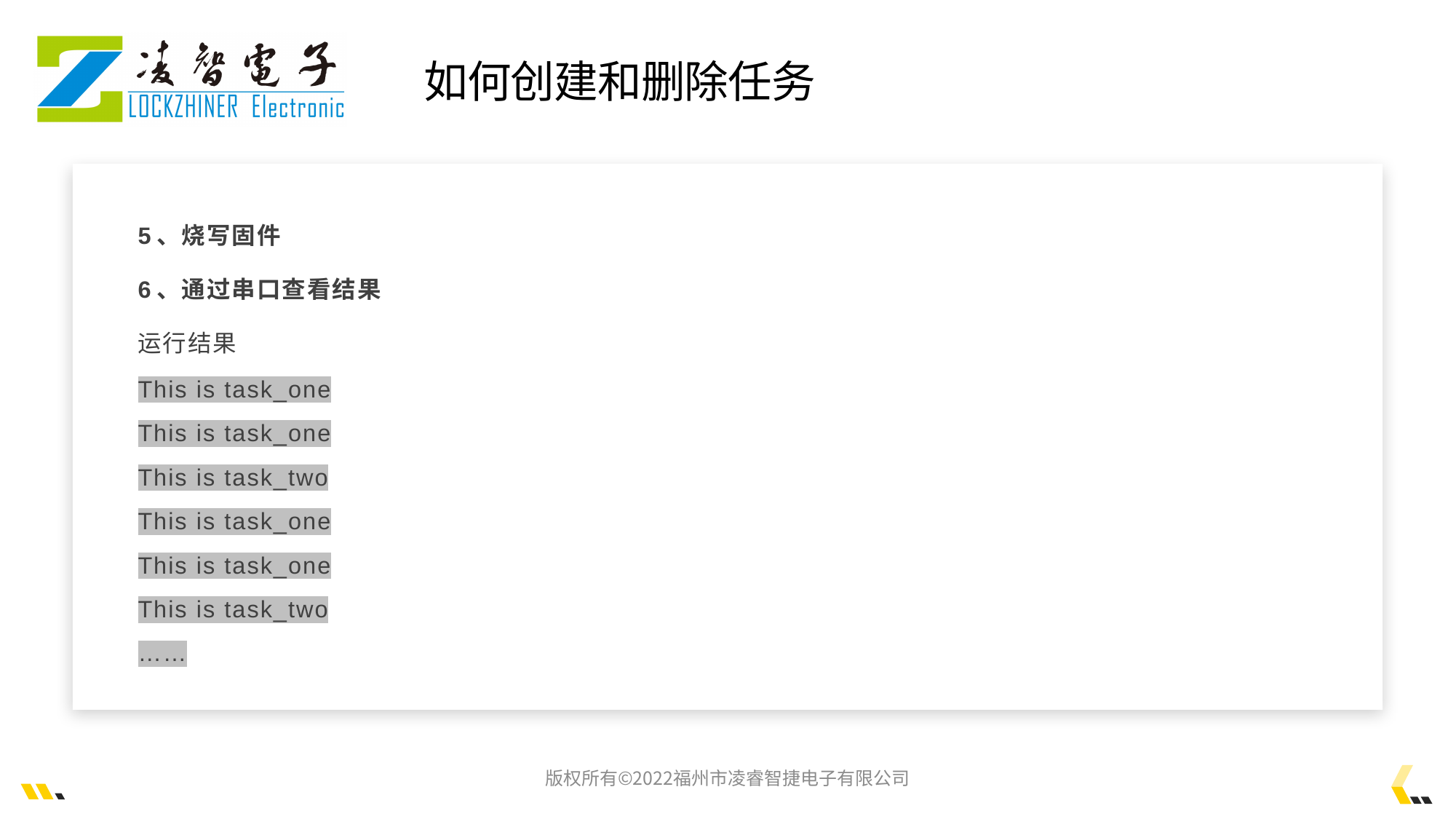

如何创建和删除任务

5、烧写固件
6、通过串口查看结果
运行结果
This is task_one
This is task_one
This is task_two
This is task_one
This is task_one
This is task_two
……
版权所有©2022福州市凌睿智捷电子有限公司
15